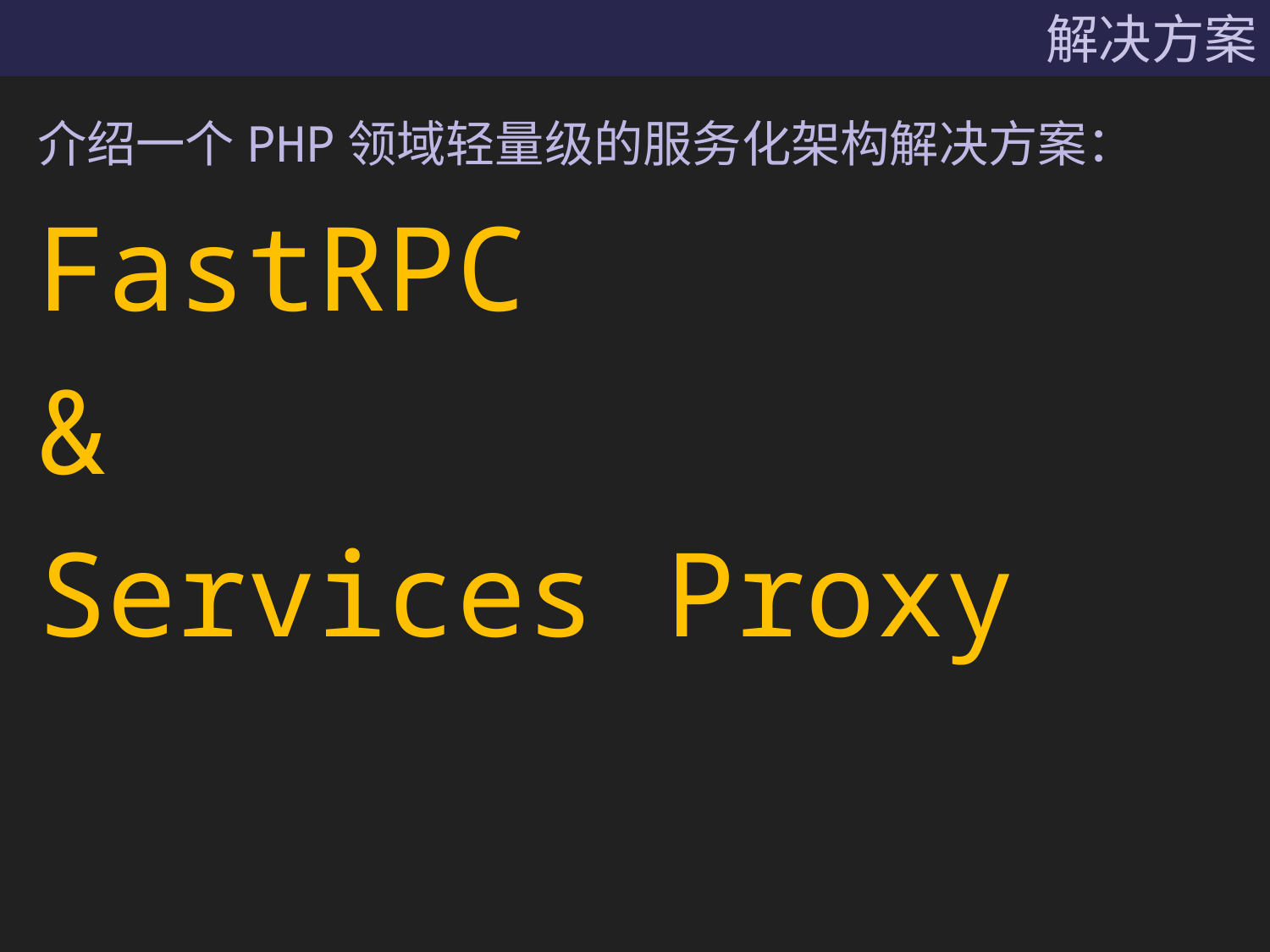

# 解决方案
介绍一个PHP领域轻量级的服务化架构解决方案：
FastRPC
&
Services Proxy